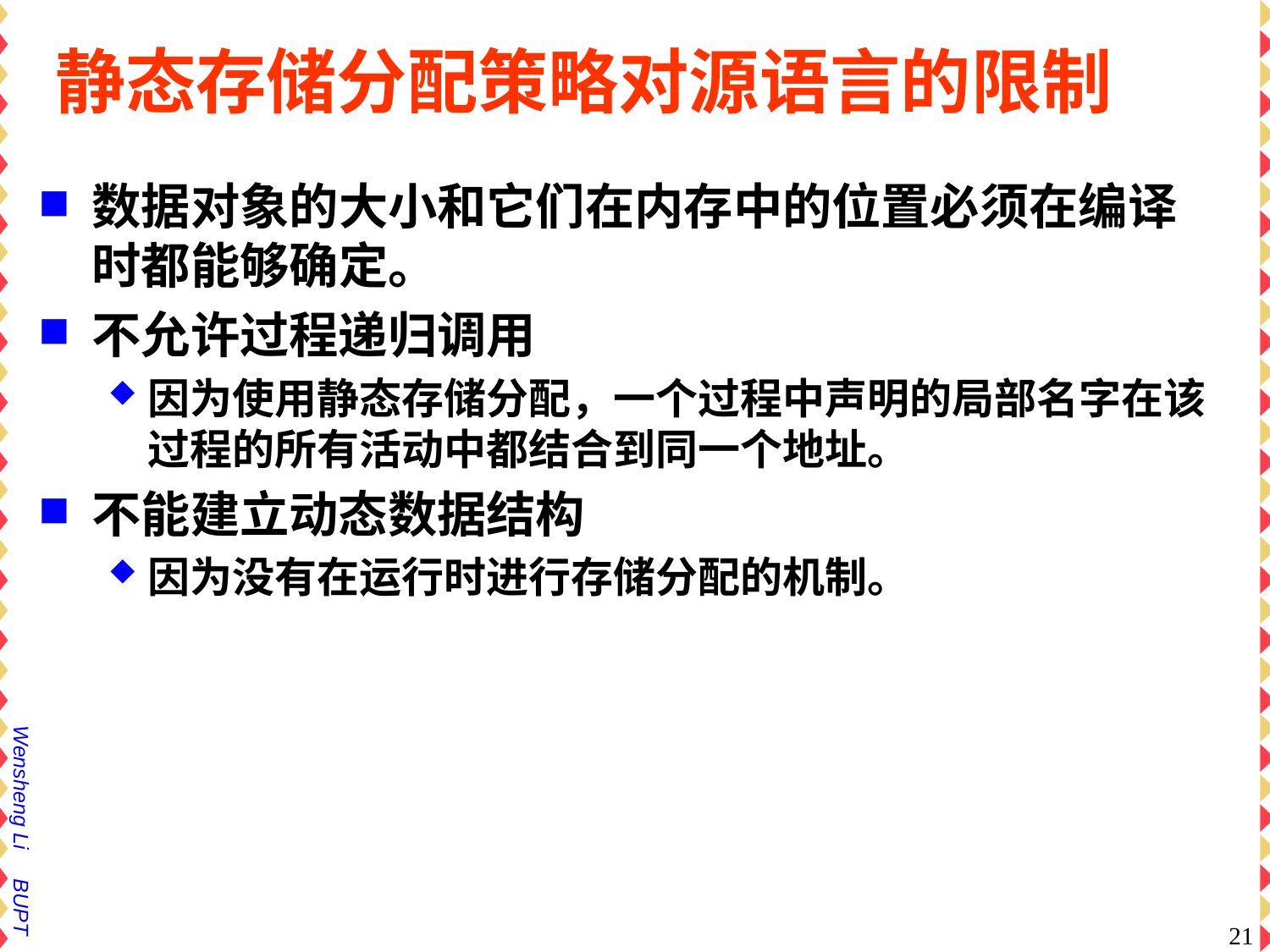

# 静态存储分配策略对源语言的限制
数据对象的大小和它们在内存中的位置必须在编译时都能够确定。
不允许过程递归调用
因为使用静态存储分配，一个过程中声明的局部名字在该过程的所有活动中都结合到同一个地址。
不能建立动态数据结构
因为没有在运行时进行存储分配的机制。
21